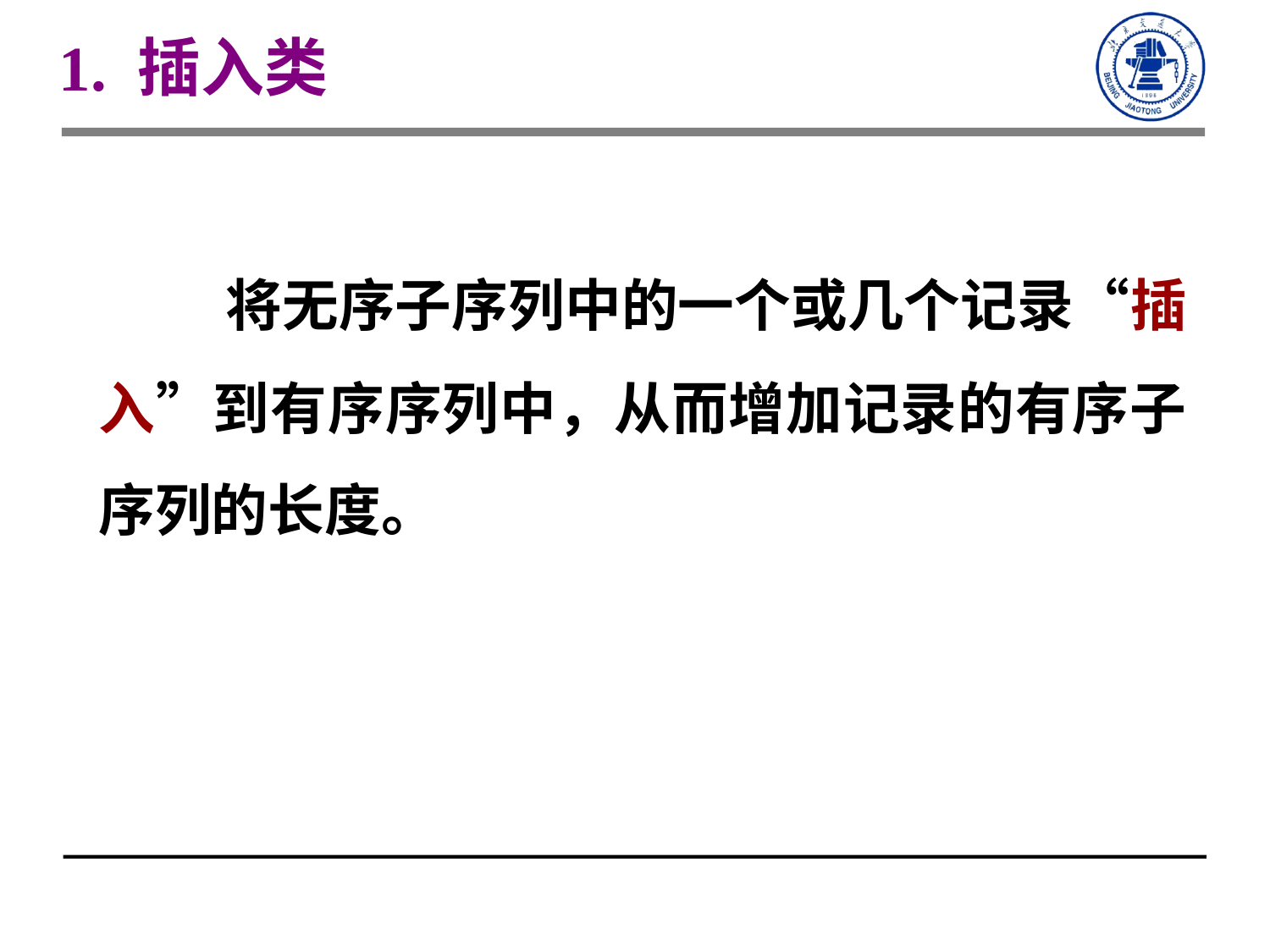

1. 插入类
　　将无序子序列中的一个或几个记录“插入”到有序序列中，从而增加记录的有序子序列的长度。